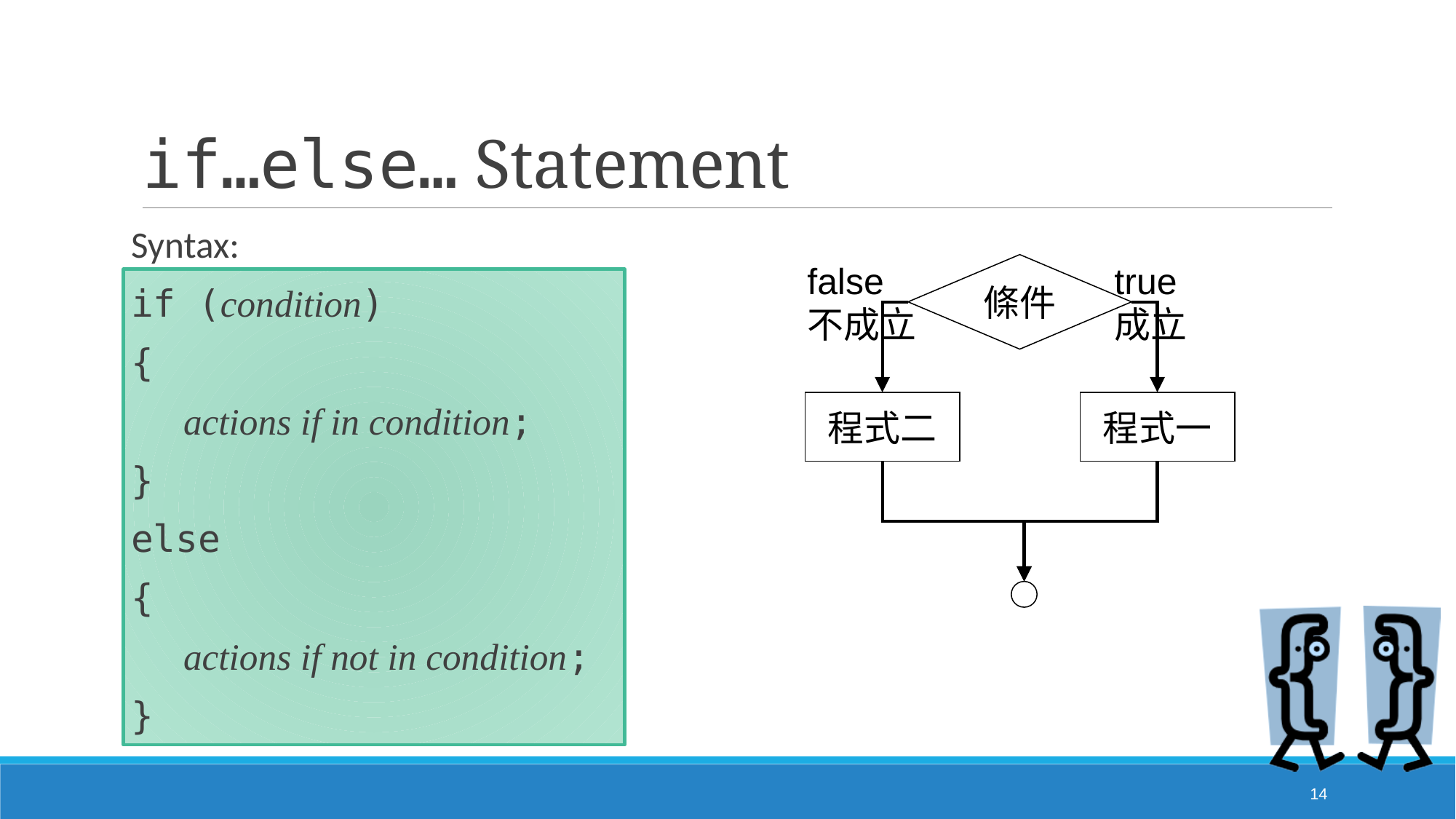

# if…else… Statement
Syntax:
if (condition)
{
	 actions if in condition;
}
else
{
	 actions if not in condition;
}
false
不成立
條件
true
成立

程式二
程式一

14